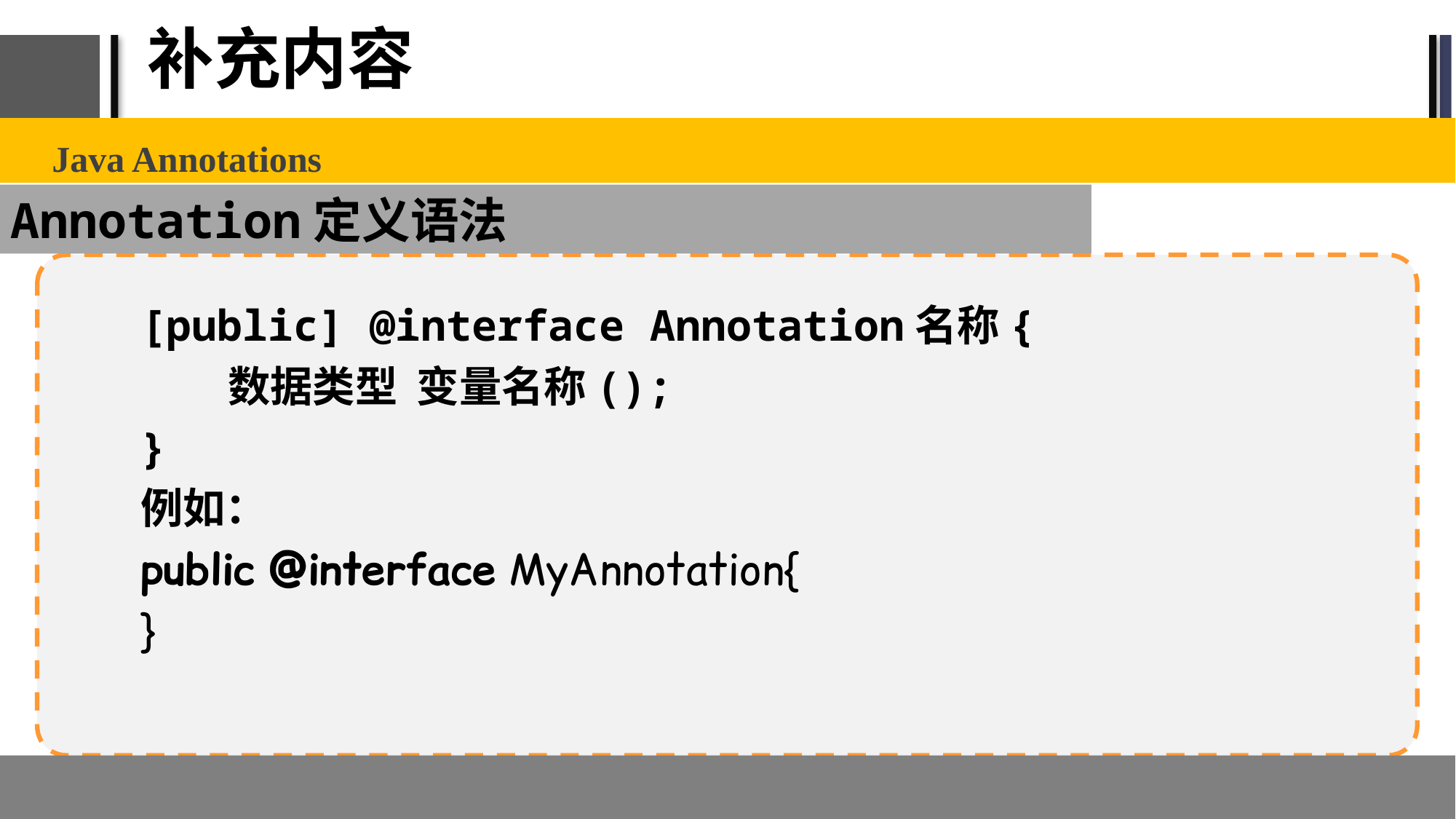

# 补充内容

Java Annotations
Annotation定义语法

[public] @interface Annotation名称{
        数据类型  变量名称();
}
例如：
public @interface MyAnnotation{
}